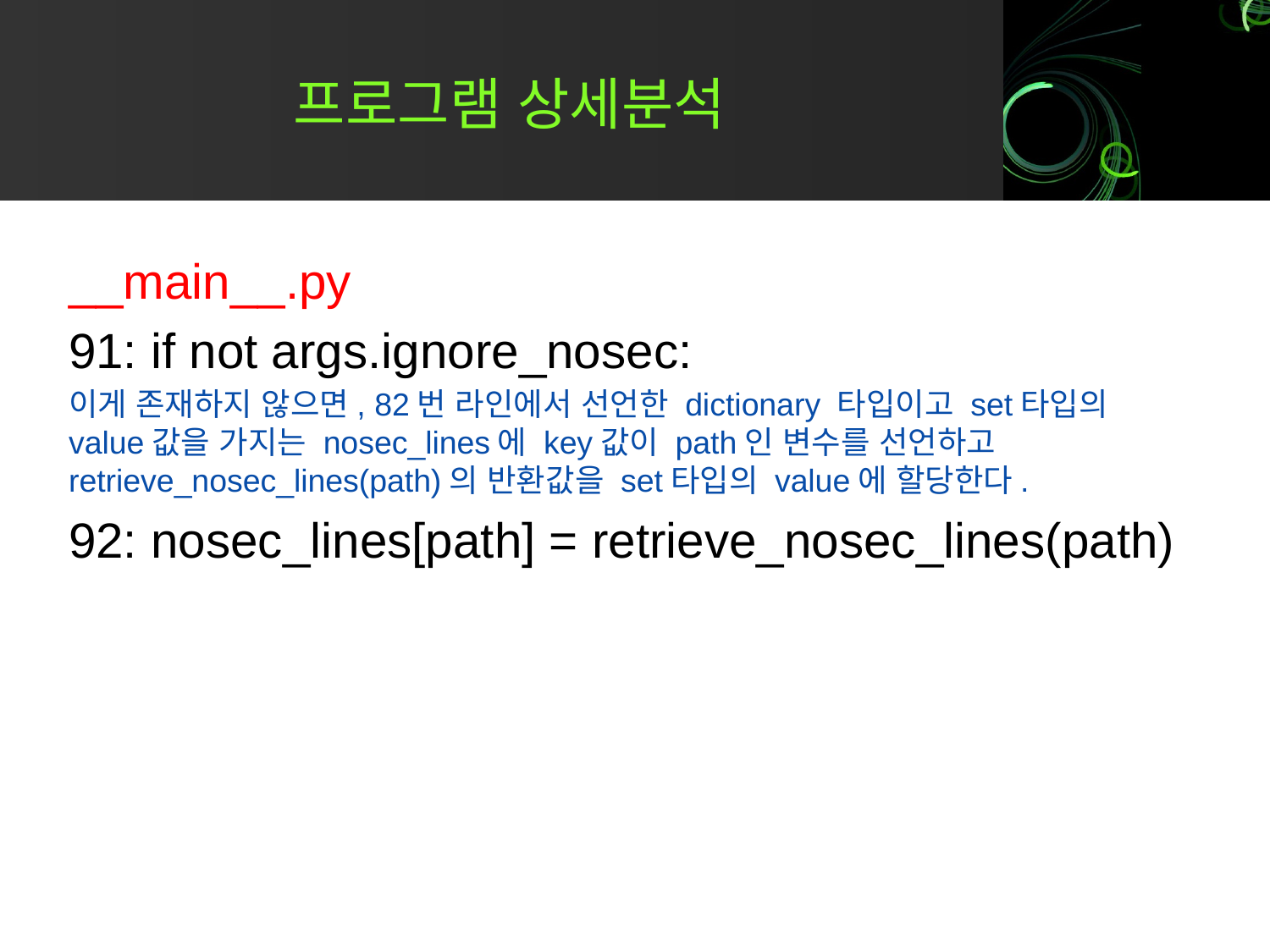

# 프로그램 상세분석

__main__.py
91: if not args.ignore_nosec:
이게 존재하지 않으면, 82번 라인에서 선언한 dictionary 타입이고 set타입의 value값을 가지는 nosec_lines에 key값이 path인 변수를 선언하고 retrieve_nosec_lines(path)의 반환값을 set타입의 value에 할당한다.
92: nosec_lines[path] = retrieve_nosec_lines(path)